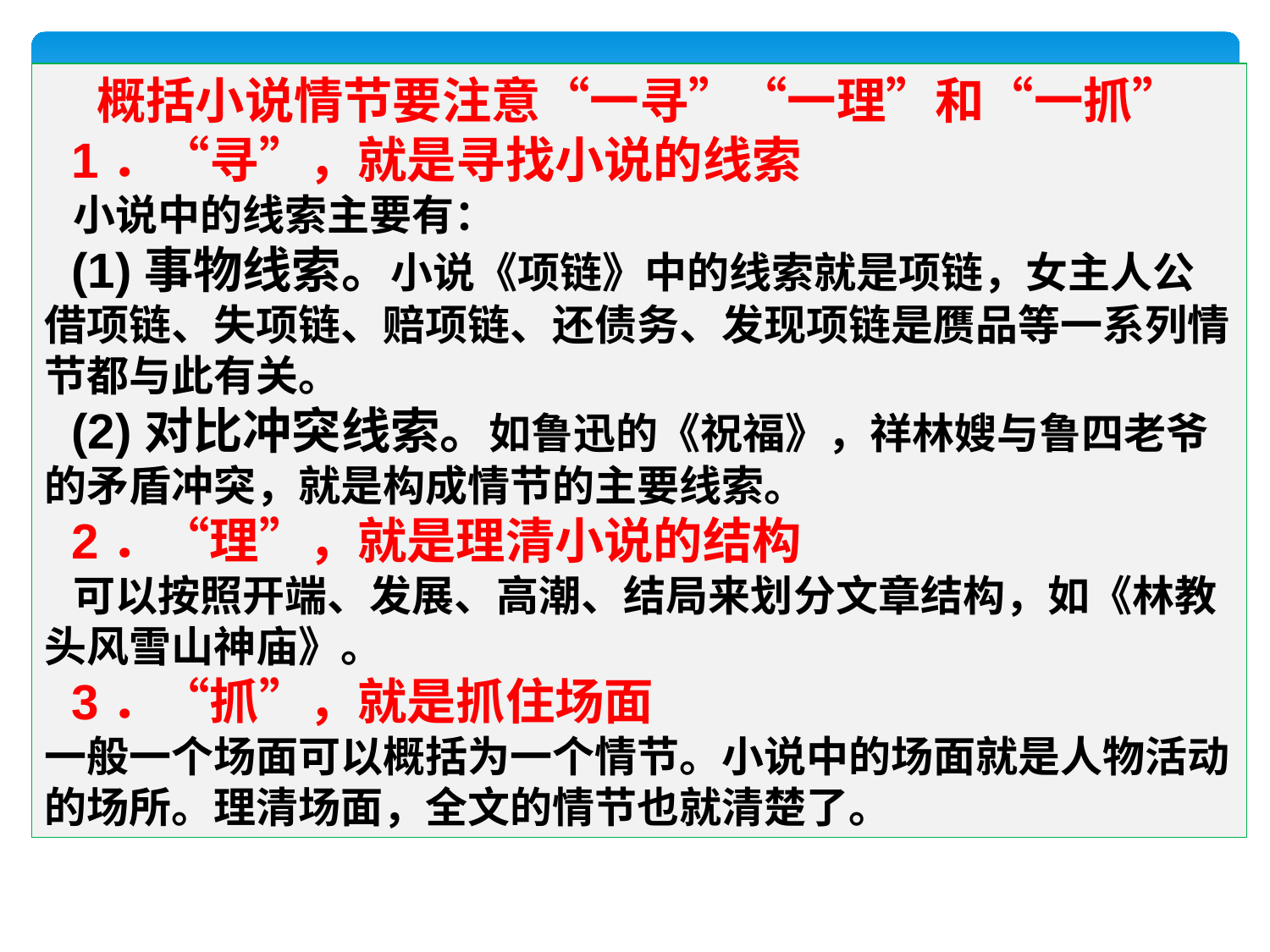

概括小说情节要注意“一寻”“一理”和“一抓”
  1．“寻”，就是寻找小说的线索
  小说中的线索主要有：
  (1)事物线索。小说《项链》中的线索就是项链，女主人公借项链、失项链、赔项链、还债务、发现项链是赝品等一系列情节都与此有关。
  (2)对比冲突线索。如鲁迅的《祝福》，祥林嫂与鲁四老爷的矛盾冲突，就是构成情节的主要线索。
  2．“理”，就是理清小说的结构
  可以按照开端、发展、高潮、结局来划分文章结构，如《林教头风雪山神庙》。
  3．“抓”，就是抓住场面
一般一个场面可以概括为一个情节。小说中的场面就是人物活动的场所。理清场面，全文的情节也就清楚了。